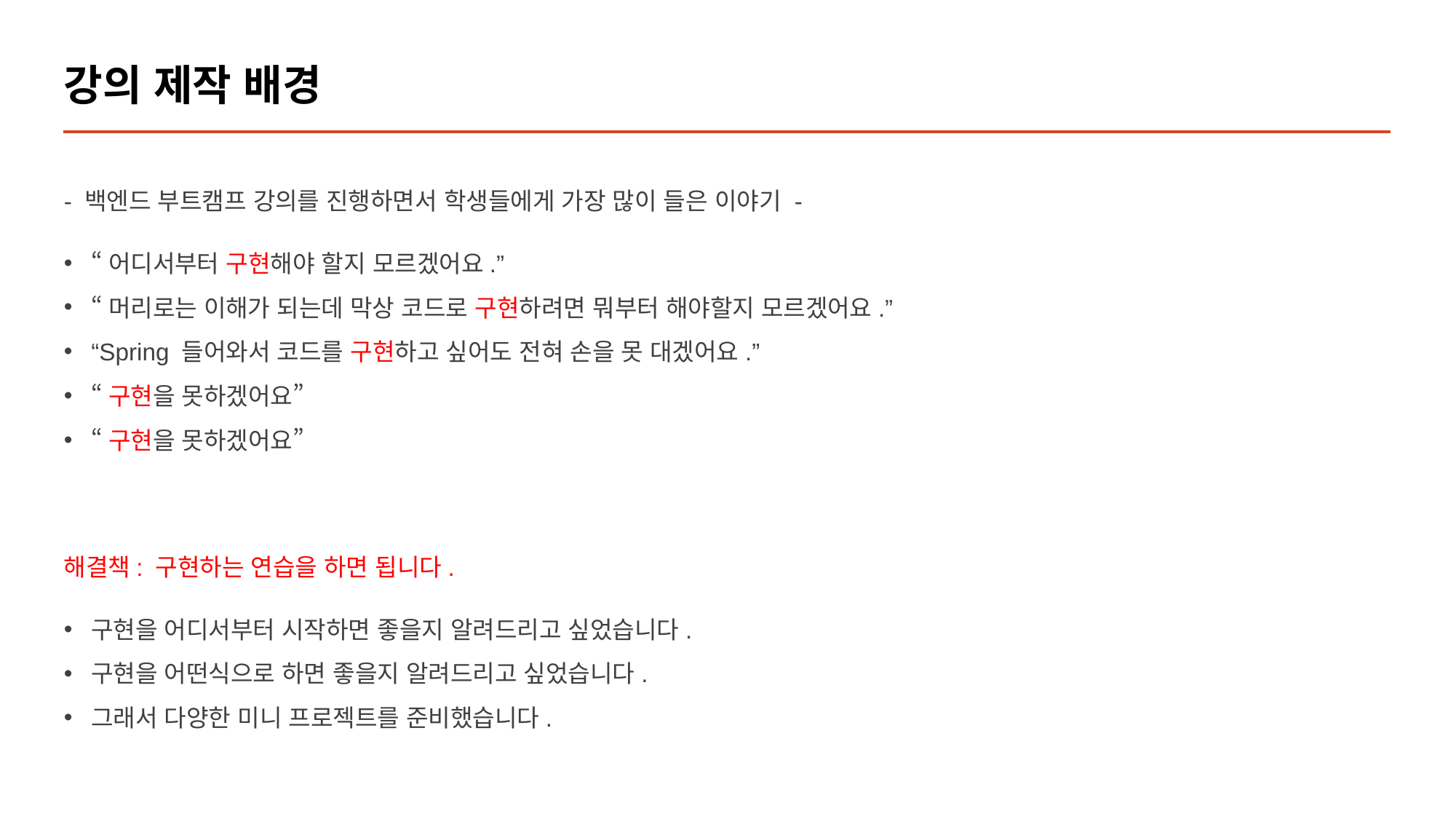

# 강의 제작 배경
- 백엔드 부트캠프 강의를 진행하면서 학생들에게 가장 많이 들은 이야기 -
“어디서부터 구현해야 할지 모르겠어요.”
“머리로는 이해가 되는데 막상 코드로 구현하려면 뭐부터 해야할지 모르겠어요.”
“Spring 들어와서 코드를 구현하고 싶어도 전혀 손을 못 대겠어요.”
“구현을 못하겠어요”
“구현을 못하겠어요”
해결책: 구현하는 연습을 하면 됩니다.
구현을 어디서부터 시작하면 좋을지 알려드리고 싶었습니다.
구현을 어떤식으로 하면 좋을지 알려드리고 싶었습니다.
그래서 다양한 미니 프로젝트를 준비했습니다.